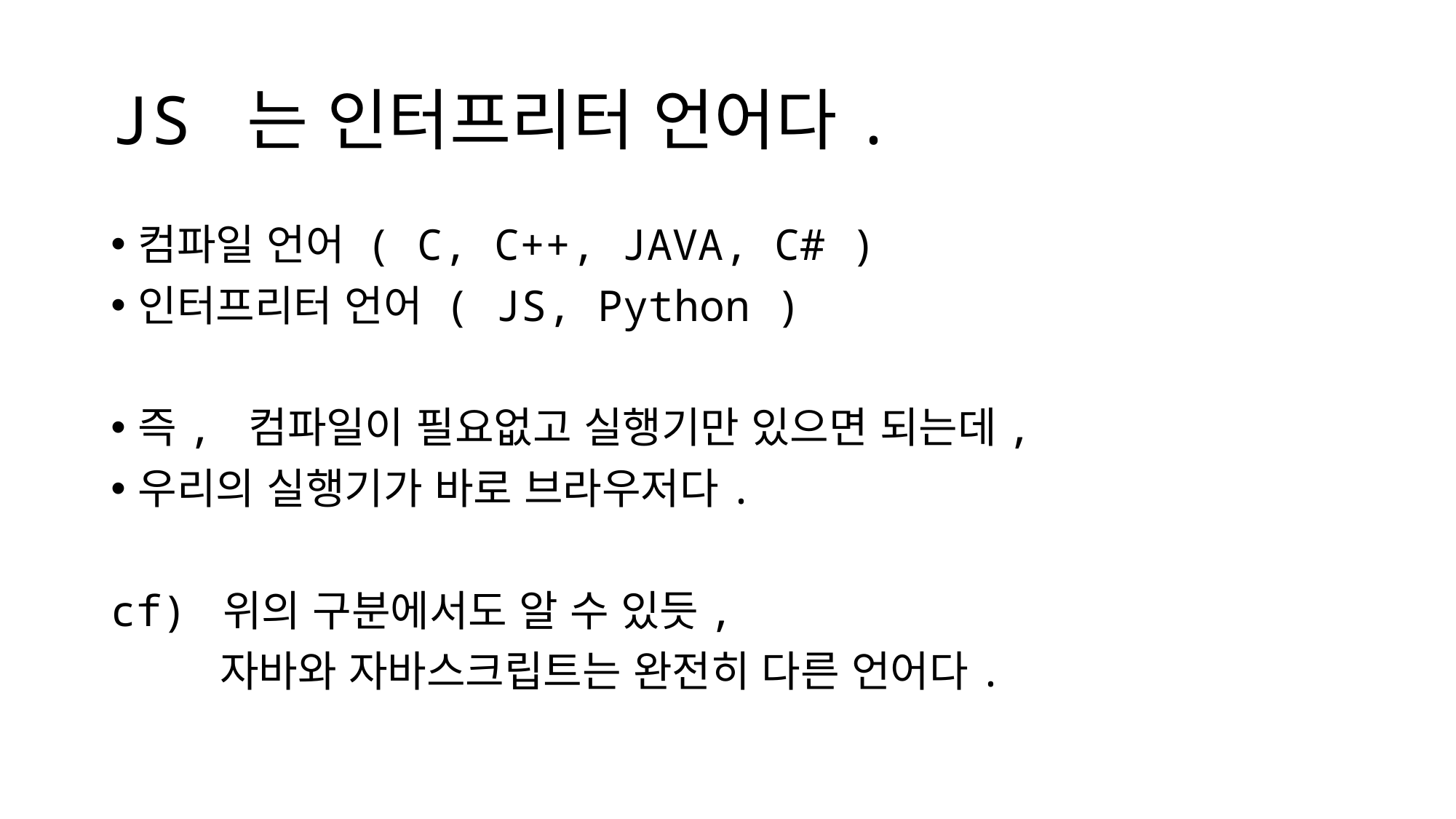

# JS 는 인터프리터 언어다.
컴파일 언어 ( C, C++, JAVA, C# )
인터프리터 언어 ( JS, Python )

즉, 컴파일이 필요없고 실행기만 있으면 되는데,
우리의 실행기가 바로 브라우저다.

cf) 위의 구분에서도 알 수 있듯,
	자바와 자바스크립트는 완전히 다른 언어다.